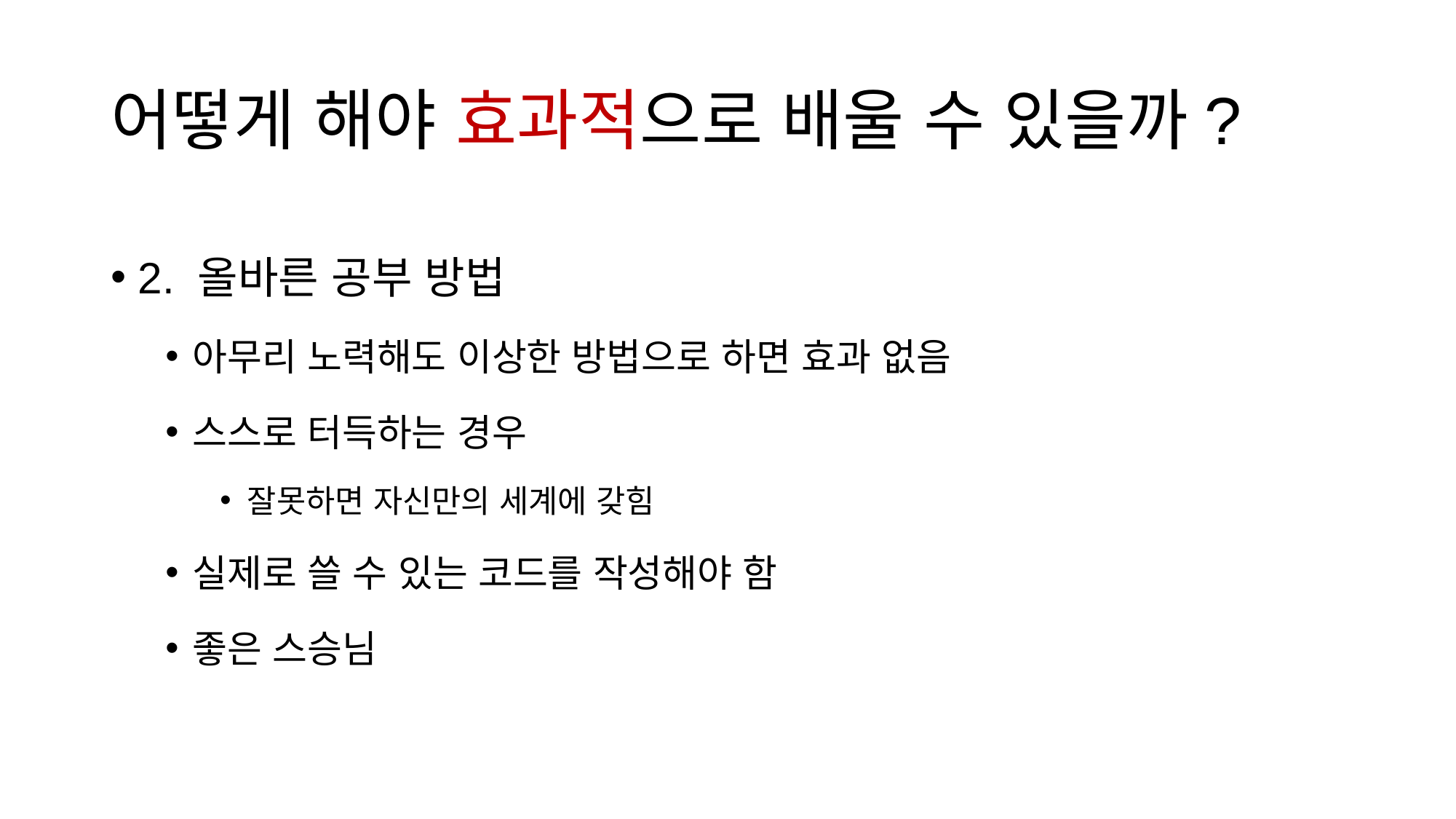

# 어떻게 해야 효과적으로 배울 수 있을까?
2. 올바른 공부 방법
아무리 노력해도 이상한 방법으로 하면 효과 없음
스스로 터득하는 경우
잘못하면 자신만의 세계에 갖힘
실제로 쓸 수 있는 코드를 작성해야 함
좋은 스승님